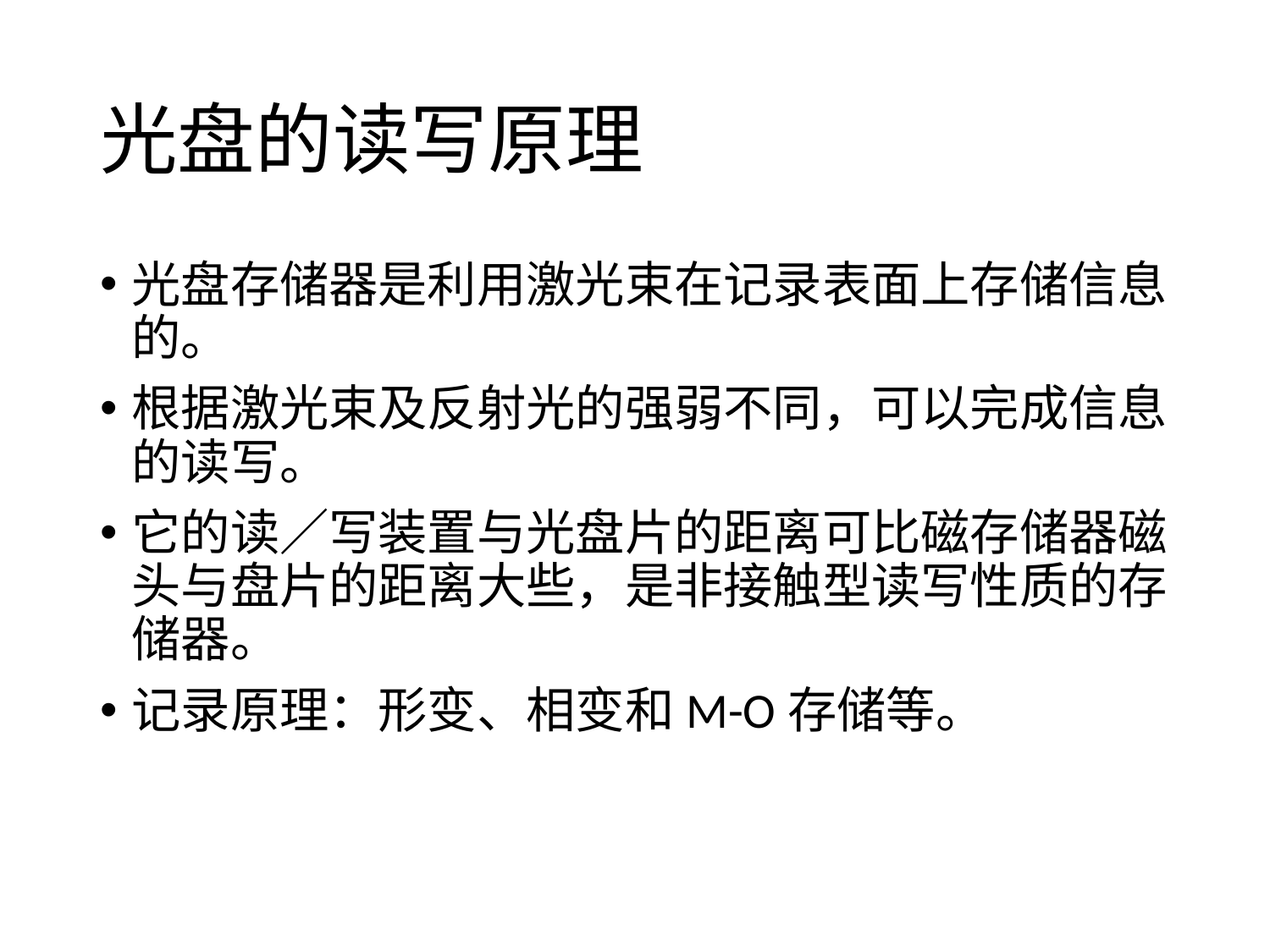

# 光盘的读写原理
光盘存储器是利用激光束在记录表面上存储信息的。
根据激光束及反射光的强弱不同，可以完成信息的读写。
它的读／写装置与光盘片的距离可比磁存储器磁头与盘片的距离大些，是非接触型读写性质的存储器。
记录原理：形变、相变和M-O存储等。